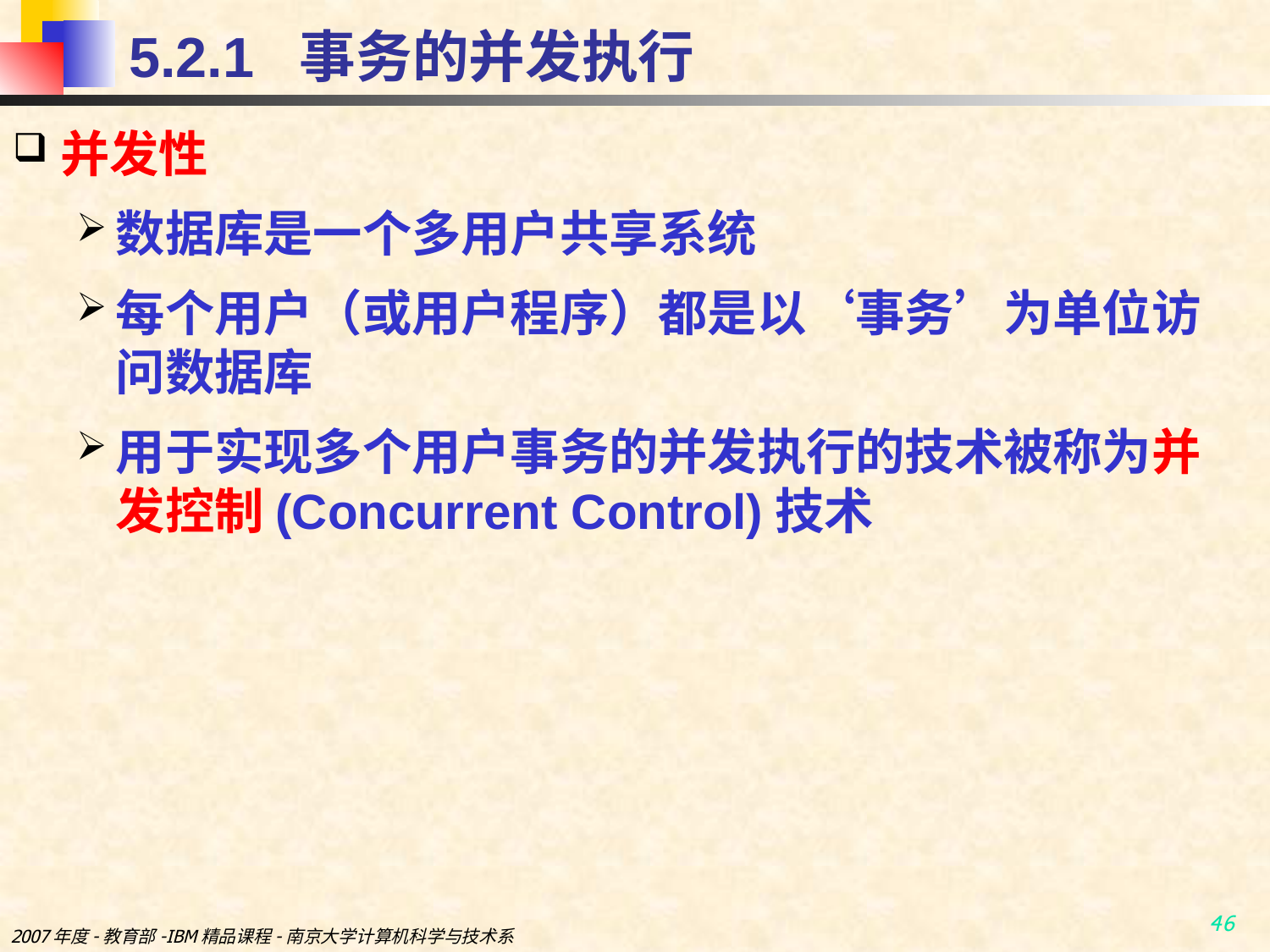

# 5.2.1  事务的并发执行
并发性
数据库是一个多用户共享系统
每个用户（或用户程序）都是以‘事务’为单位访问数据库
用于实现多个用户事务的并发执行的技术被称为并发控制(Concurrent Control)技术
46